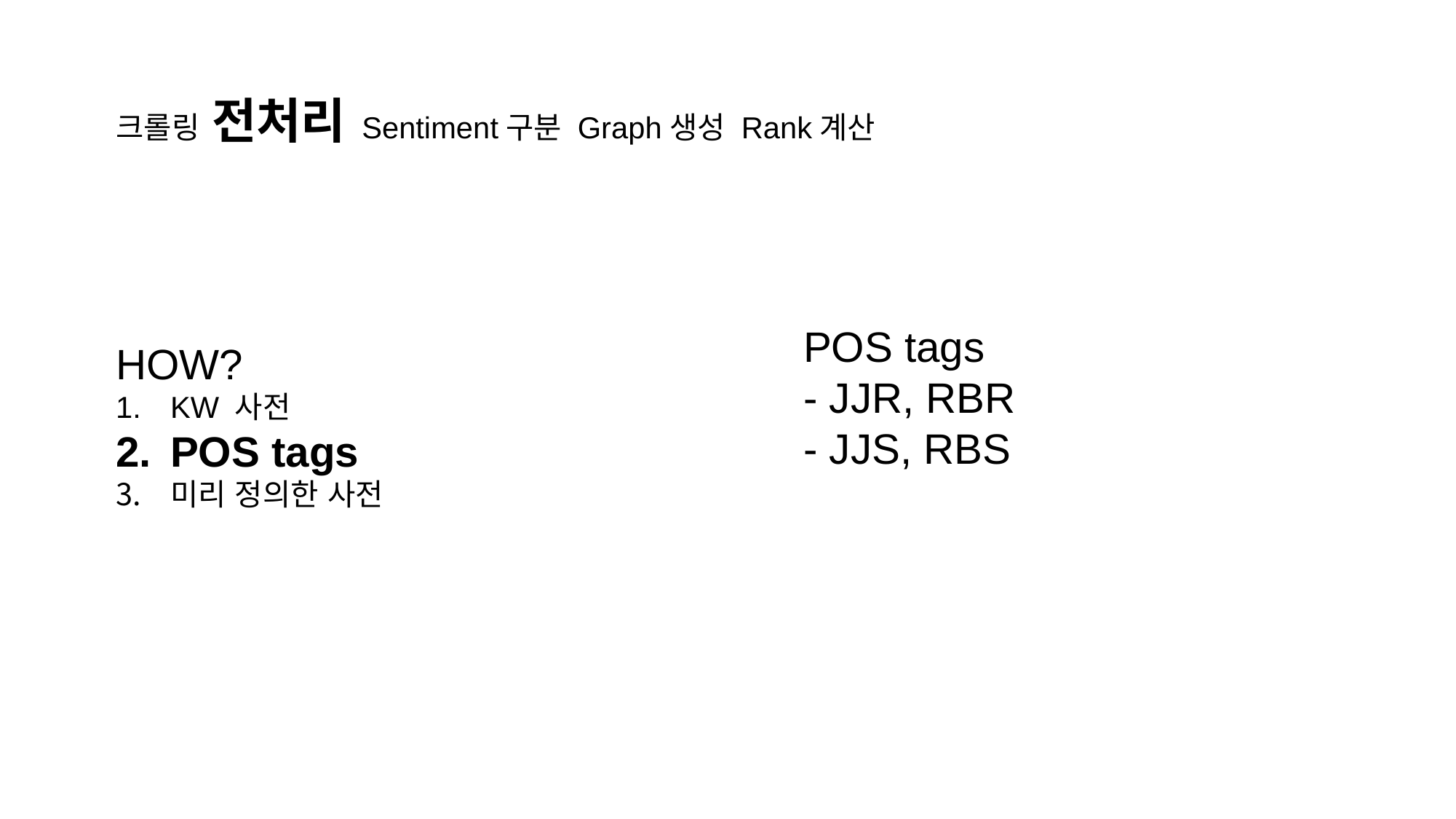

크롤링 전처리 Sentiment구분 Graph생성 Rank계산
POS tags
- JJR, RBR
- JJS, RBS
HOW?
KW 사전
POS tags
미리 정의한 사전